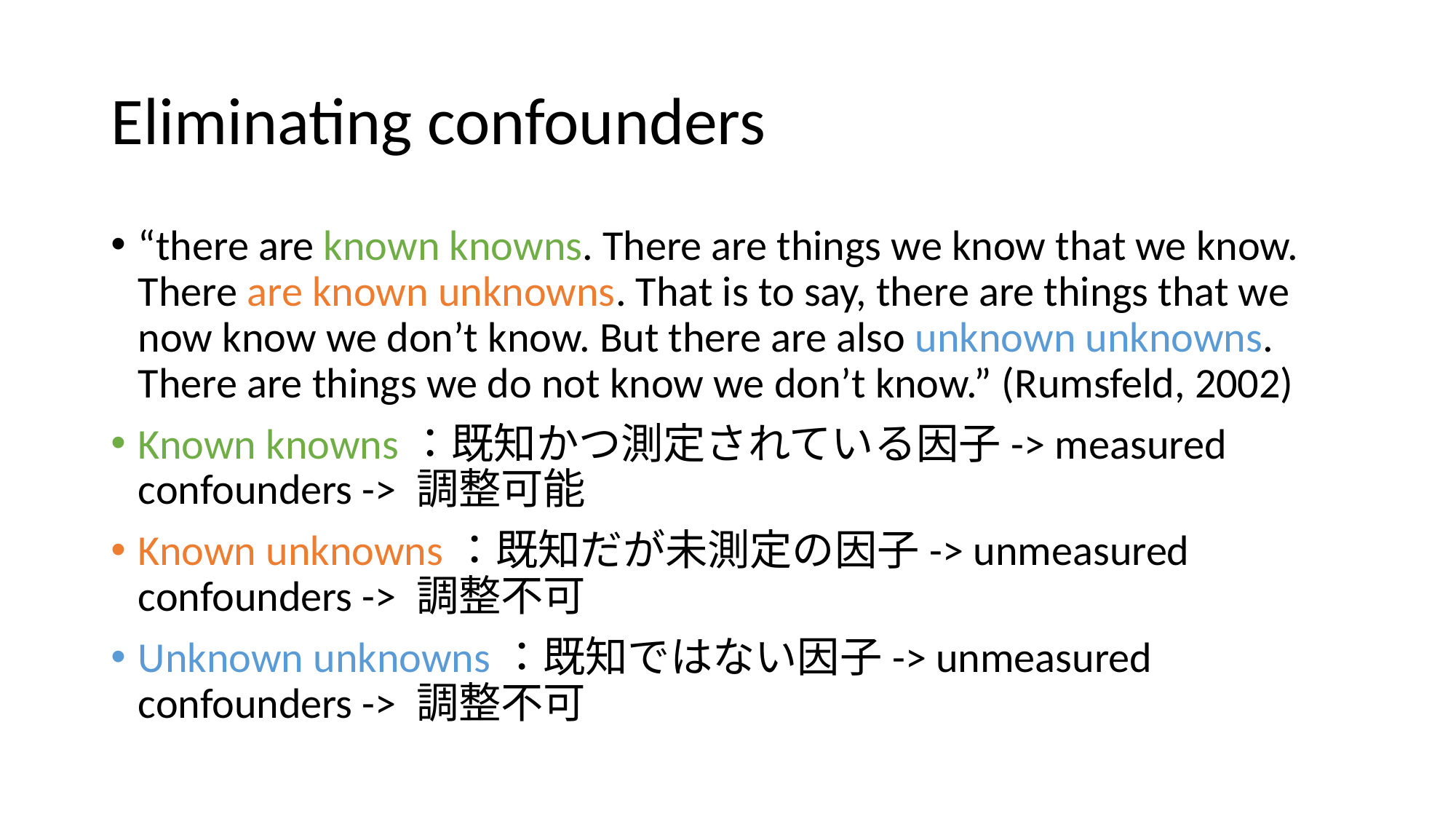

# Eliminating confounders
“there are known knowns. There are things we know that we know. There are known unknowns. That is to say, there are things that we now know we don’t know. But there are also unknown unknowns. There are things we do not know we don’t know.” (Rumsfeld, 2002)
Known knowns：既知かつ測定されている因子-> measured confounders -> 調整可能
Known unknowns：既知だが未測定の因子-> unmeasured confounders -> 調整不可
Unknown unknowns：既知ではない因子-> unmeasured confounders -> 調整不可